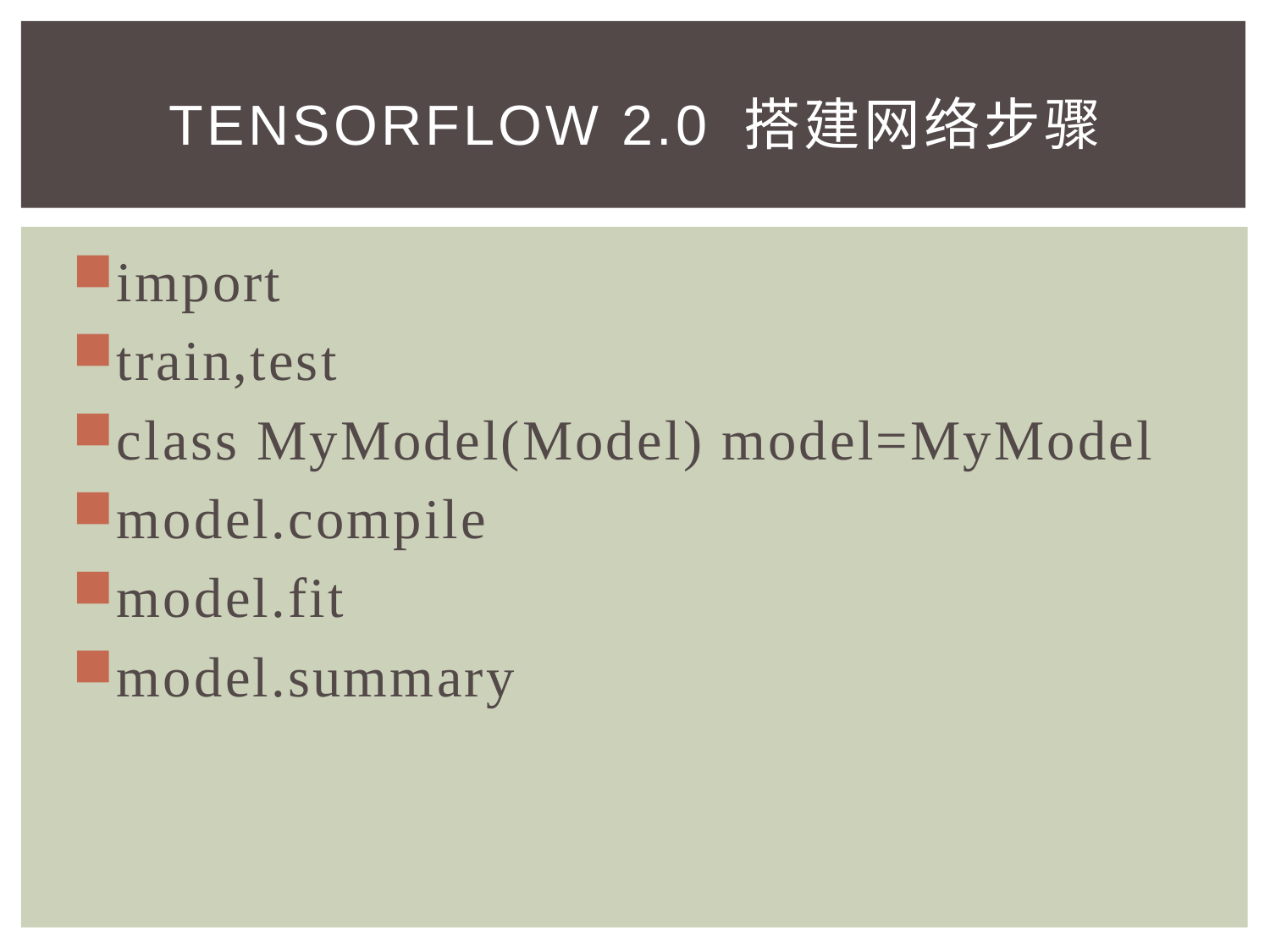

# Tensorflow 2.0 搭建网络步骤
import
train,test
class MyModel(Model) model=MyModel
model.compile
model.fit
model.summary